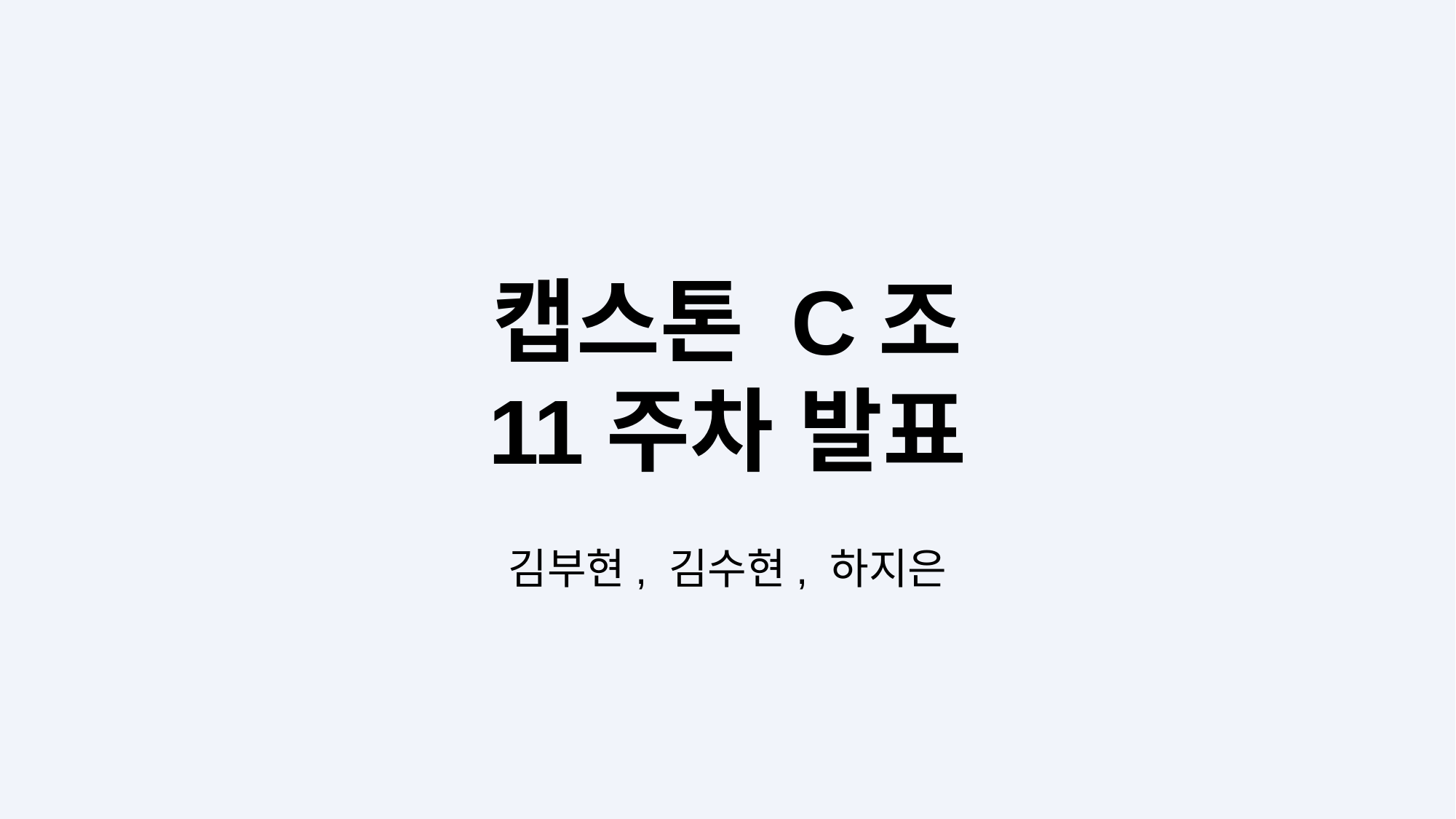

캡스톤 C조
11주차 발표
김부현, 김수현, 하지은